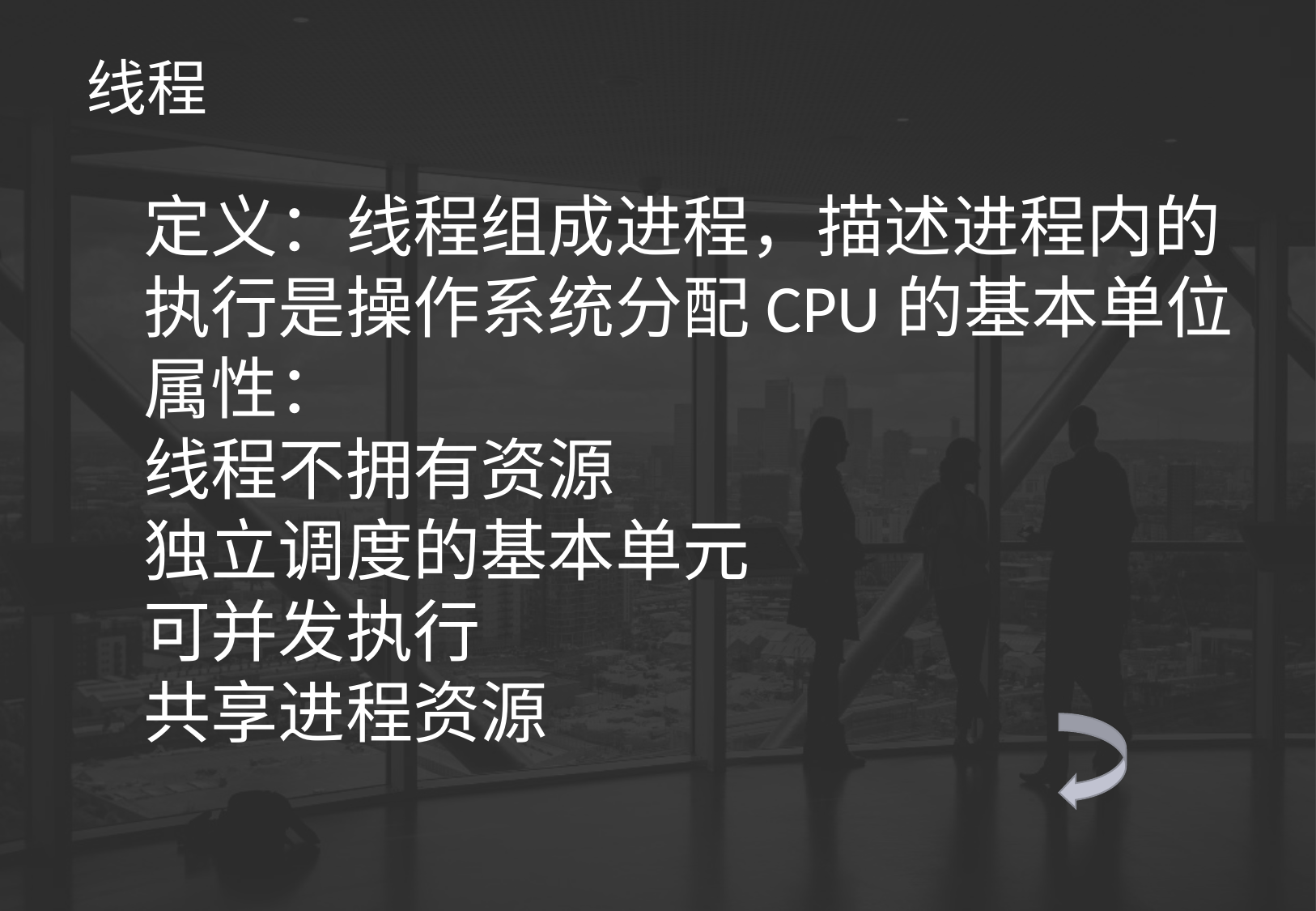

线程
定义：线程组成进程，描述进程内的执行是操作系统分配CPU的基本单位
属性：
线程不拥有资源
独立调度的基本单元
可并发执行
共享进程资源